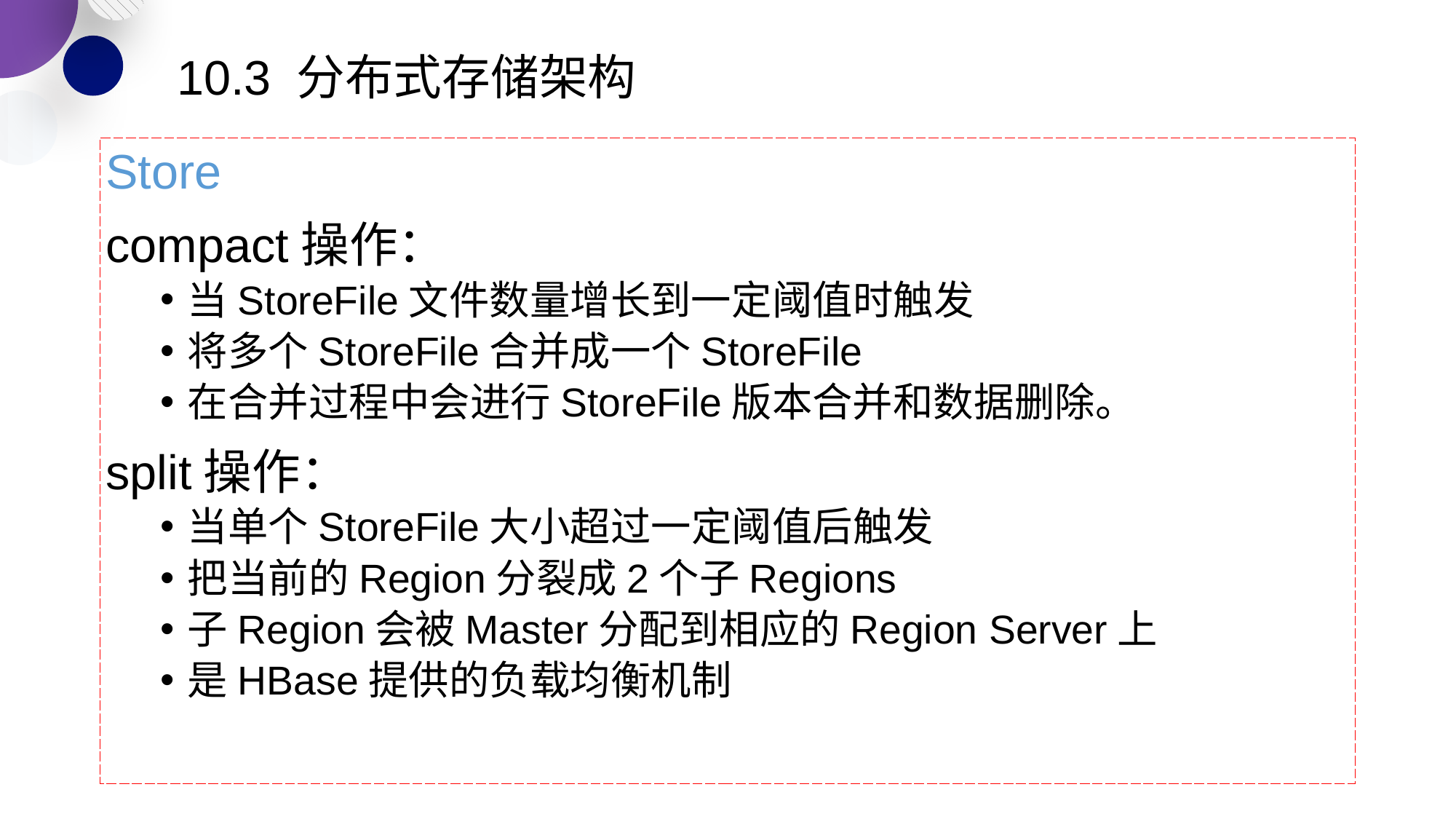

# 10.3 分布式存储架构
Store
compact操作：
当StoreFile文件数量增长到一定阈值时触发
将多个StoreFile合并成一个StoreFile
在合并过程中会进行StoreFile版本合并和数据删除。
split操作：
当单个StoreFile大小超过一定阈值后触发
把当前的Region分裂成2个子Regions
子Region会被Master分配到相应的Region Server上
是HBase提供的负载均衡机制

32